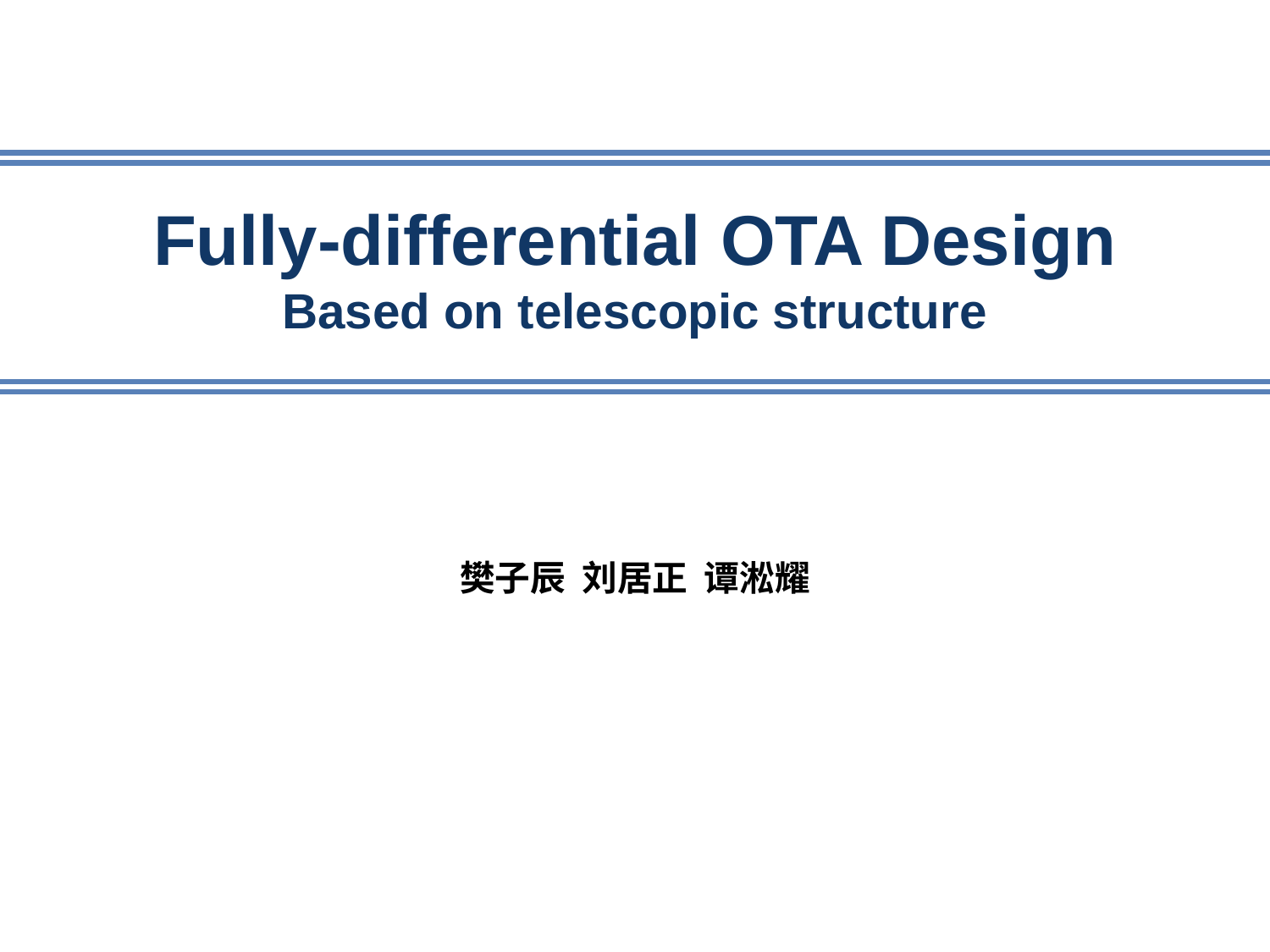

# Fully-differential OTA Design Based on telescopic structure

樊子辰  刘居正  谭淞耀